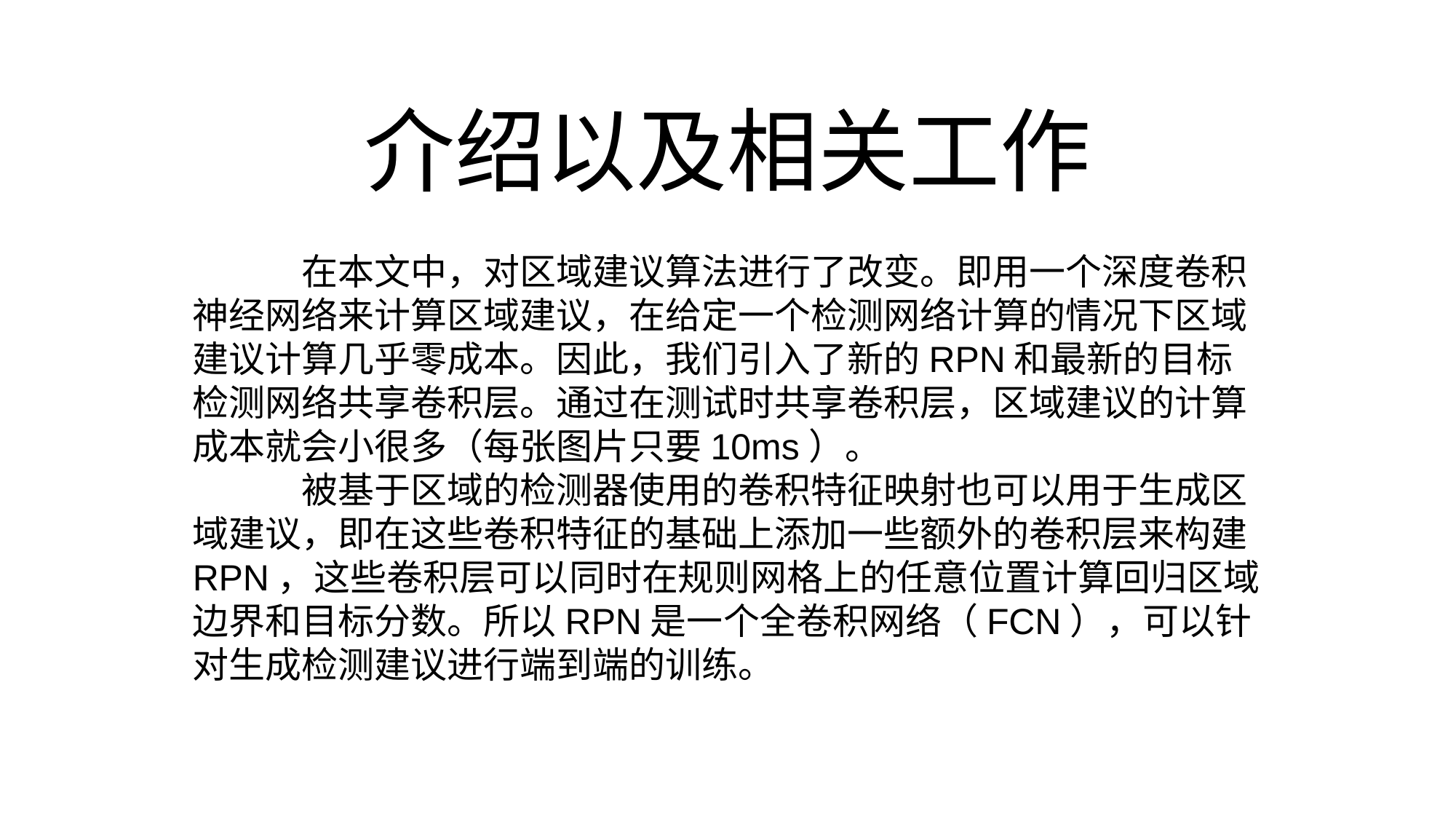

# 介绍以及相关工作
	在本文中，对区域建议算法进行了改变。即用一个深度卷积神经网络来计算区域建议，在给定一个检测网络计算的情况下区域建议计算几乎零成本。因此，我们引入了新的RPN和最新的目标检测网络共享卷积层。通过在测试时共享卷积层，区域建议的计算成本就会小很多（每张图片只要10ms）。
	被基于区域的检测器使用的卷积特征映射也可以用于生成区域建议，即在这些卷积特征的基础上添加一些额外的卷积层来构建RPN，这些卷积层可以同时在规则网格上的任意位置计算回归区域边界和目标分数。所以RPN是一个全卷积网络（FCN），可以针对生成检测建议进行端到端的训练。